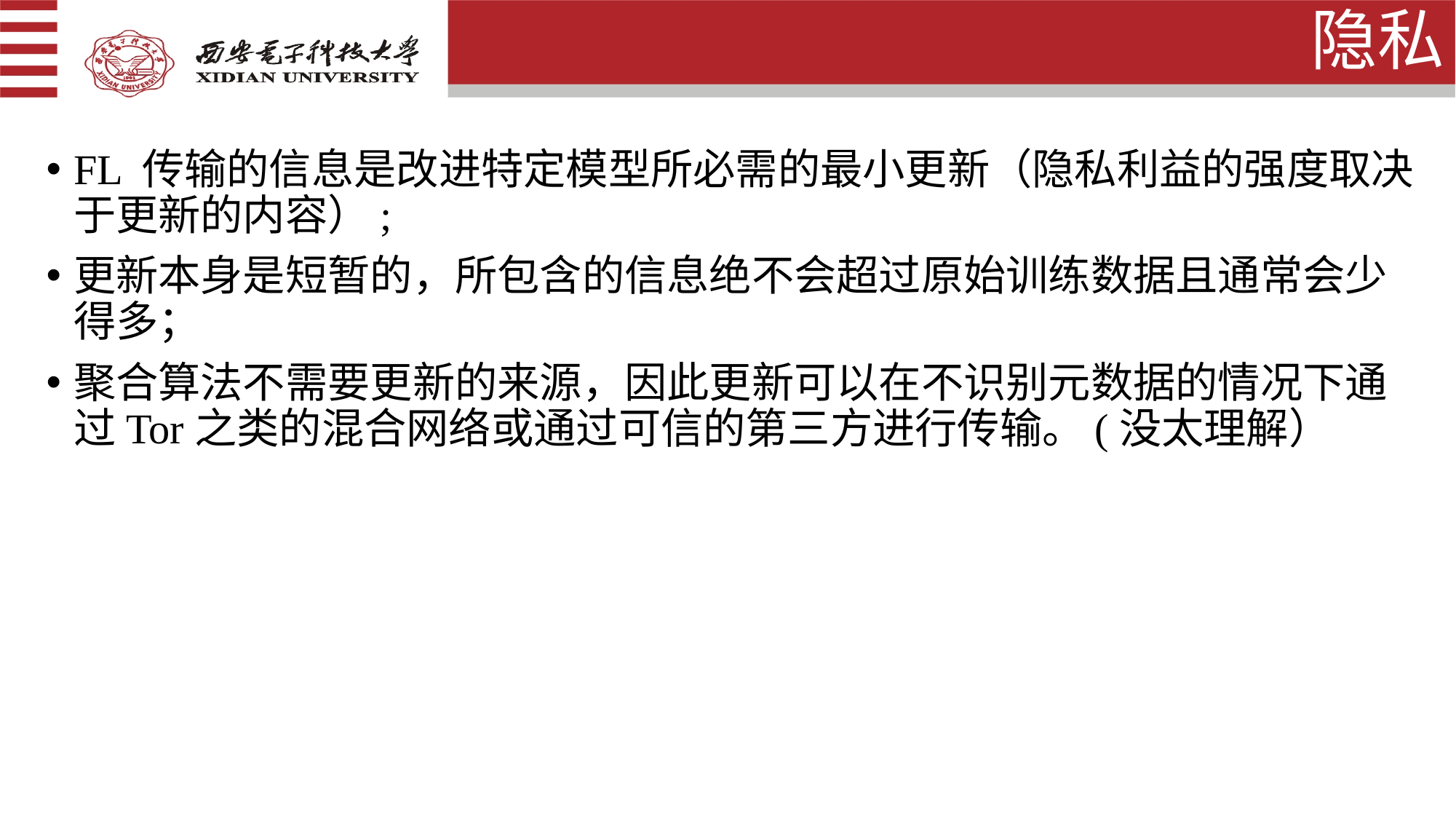

# 隐私
FL 传输的信息是改进特定模型所必需的最小更新（隐私利益的强度取决于更新的内容）;
更新本身是短暂的，所包含的信息绝不会超过原始训练数据且通常会少得多；
聚合算法不需要更新的来源，因此更新可以在不识别元数据的情况下通过Tor之类的混合网络或通过可信的第三方进行传输。(没太理解）